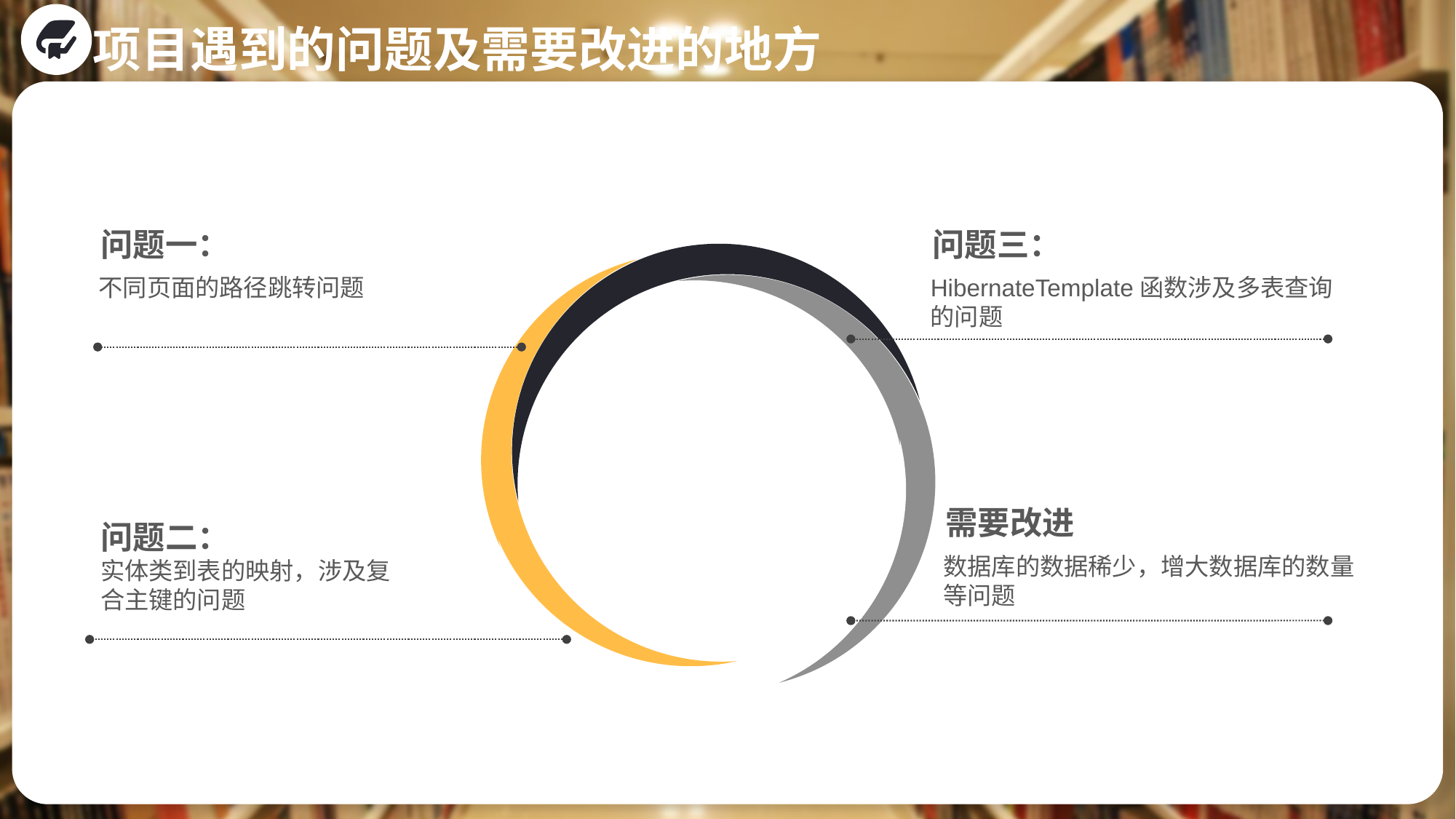

项目遇到的问题及需要改进的地方

问题一：
问题三：

不同页面的路径跳转问题
HibernateTemplate函数涉及多表查询的问题

需要改进
问题二：
实体类到表的映射，涉及复合主键的问题
数据库的数据稀少，增大数据库的数量
等问题